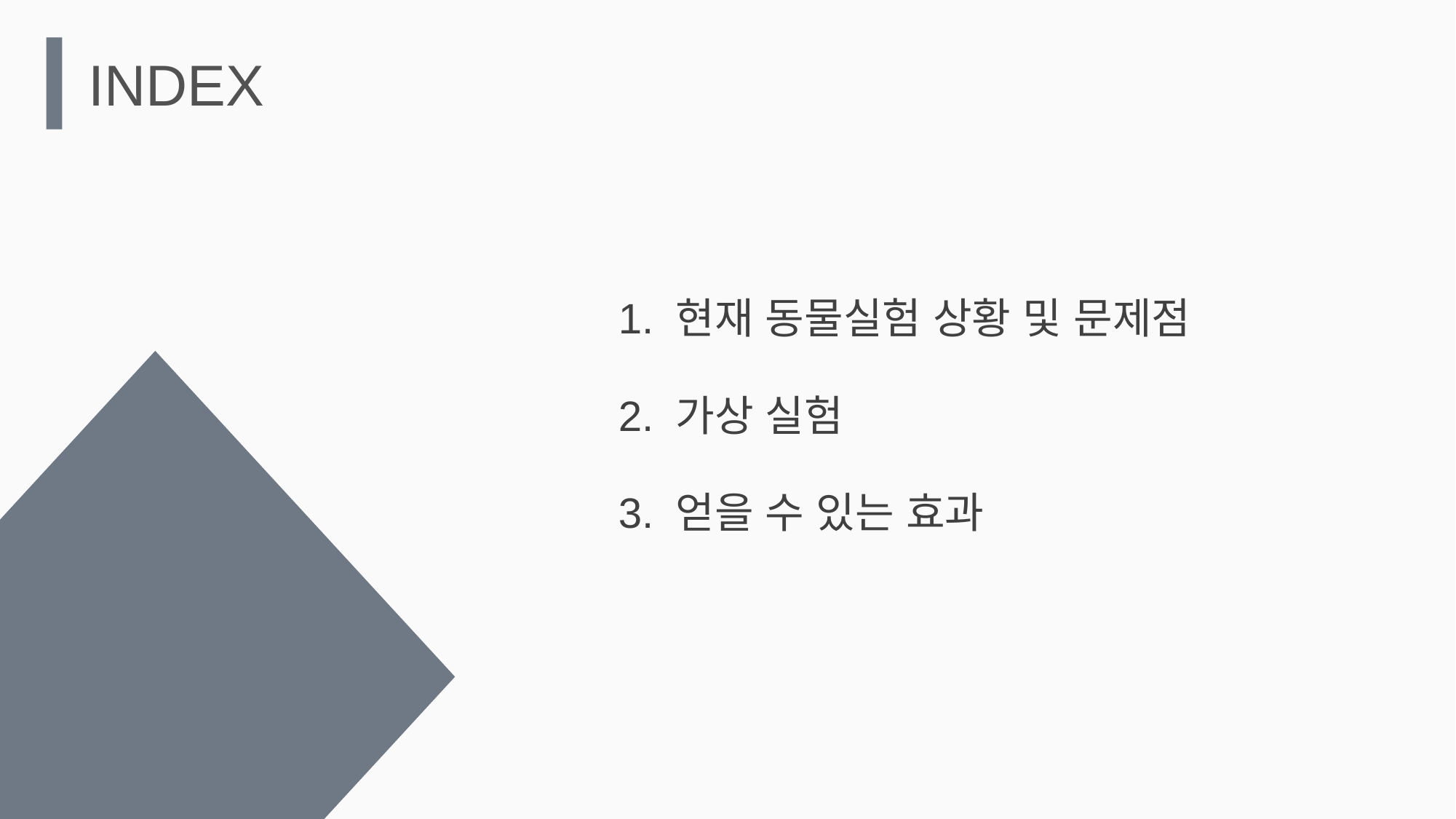

INDEX
1. 현재 동물실험 상황 및 문제점

2. 가상 실험
3. 얻을 수 있는 효과